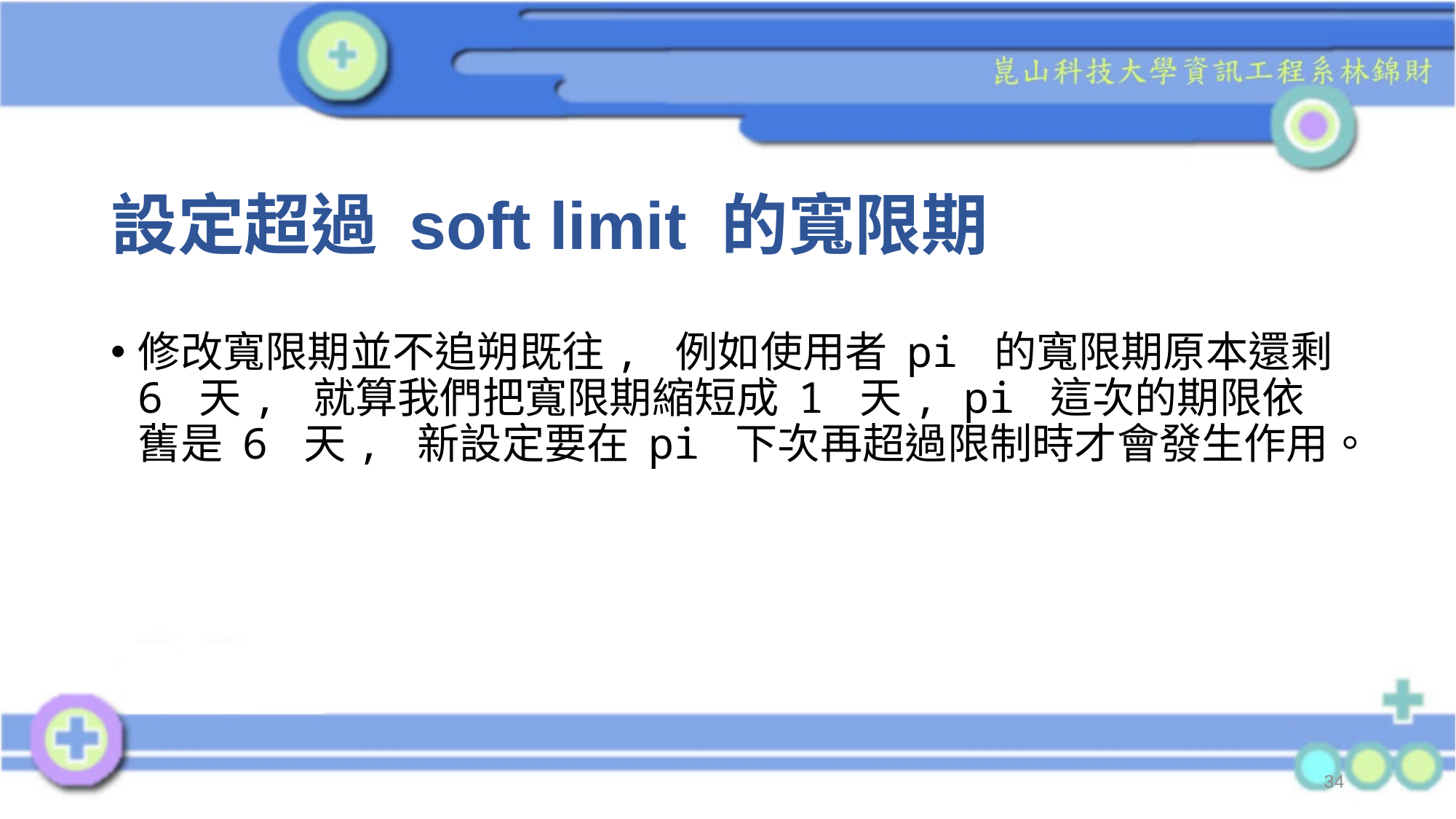

# 設定超過 soft limit 的寬限期
修改寬限期並不追朔既往, 例如使用者 pi 的寬限期原本還剩 6 天, 就算我們把寬限期縮短成 1 天, pi 這次的期限依舊是 6 天, 新設定要在 pi 下次再超過限制時才會發生作用。

34